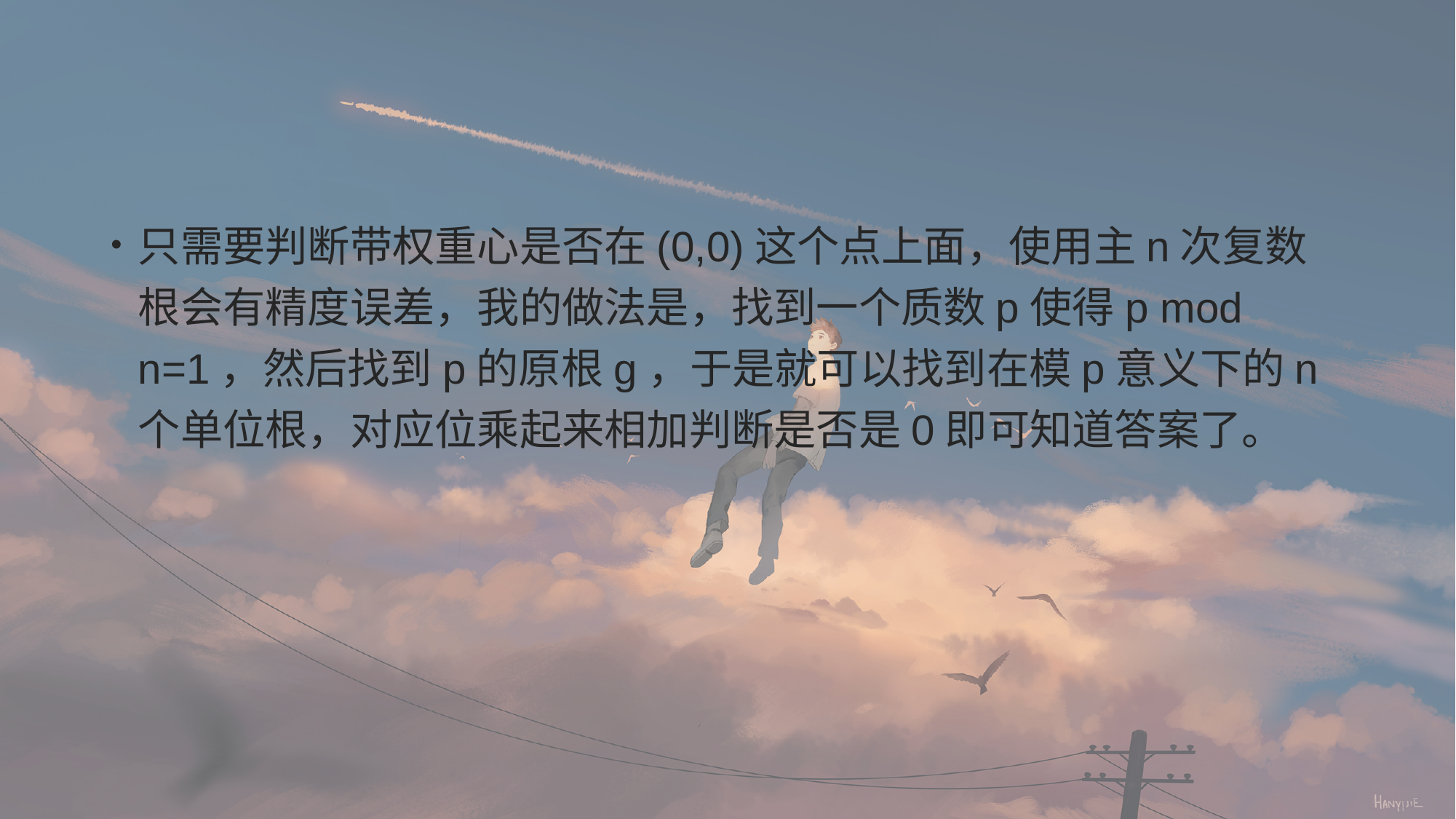

#
只需要判断带权重心是否在(0,0)这个点上面，使用主n次复数根会有精度误差，我的做法是，找到一个质数p使得p mod n=1，然后找到p的原根g，于是就可以找到在模p意义下的n个单位根，对应位乘起来相加判断是否是0即可知道答案了。